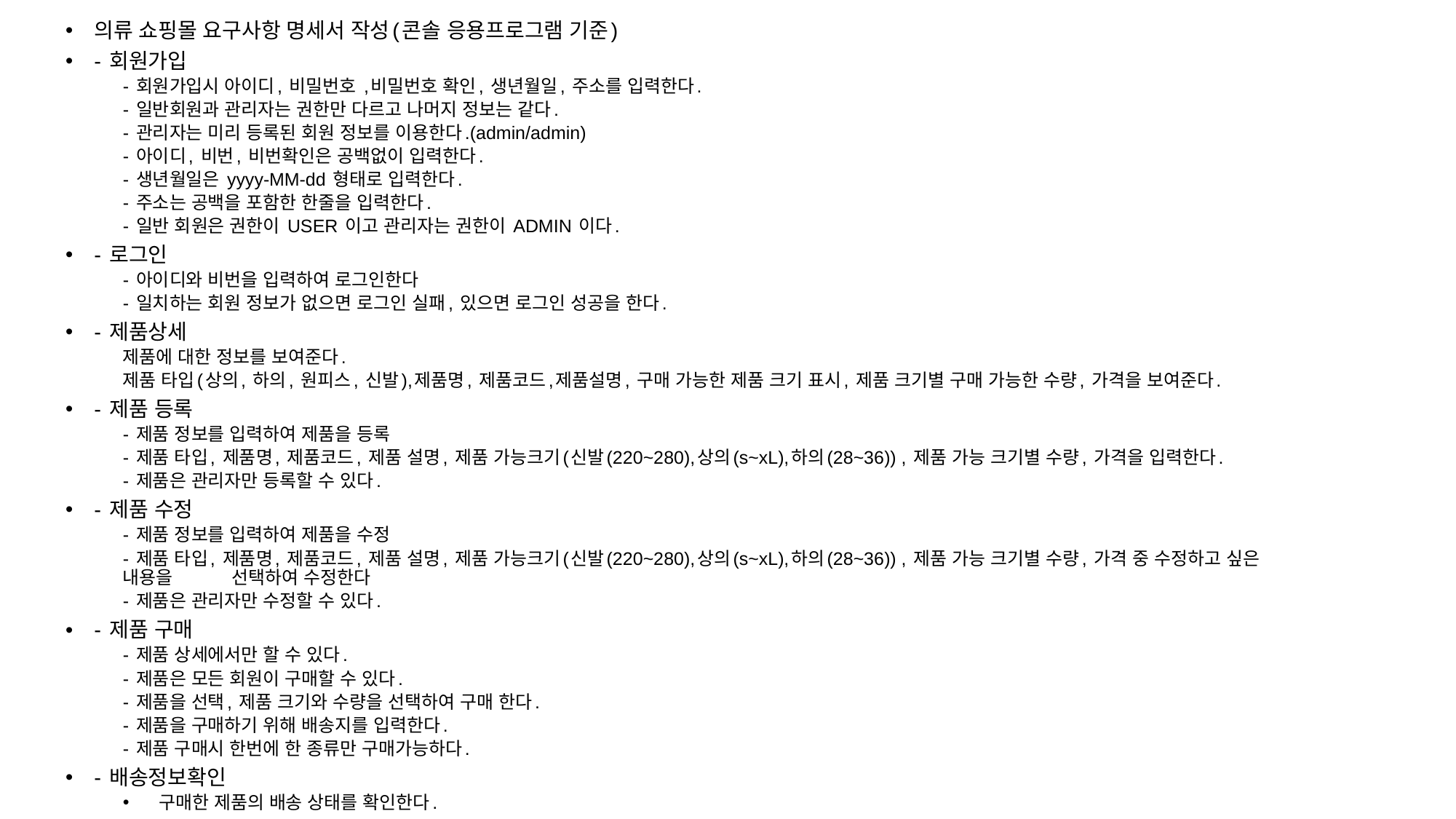

의류 쇼핑몰 요구사항 명세서 작성(콘솔 응용프로그램 기준)
- 회원가입
- 회원가입시 아이디, 비밀번호 ,비밀번호 확인, 생년월일, 주소를 입력한다.
- 일반회원과 관리자는 권한만 다르고 나머지 정보는 같다.
- 관리자는 미리 등록된 회원 정보를 이용한다.(admin/admin)
- 아이디, 비번, 비번확인은 공백없이 입력한다.
- 생년월일은 yyyy-MM-dd 형태로 입력한다.
- 주소는 공백을 포함한 한줄을 입력한다.
- 일반 회원은 권한이 USER 이고 관리자는 권한이 ADMIN 이다.
- 로그인
- 아이디와 비번을 입력하여 로그인한다
- 일치하는 회원 정보가 없으면 로그인 실패, 있으면 로그인 성공을 한다.
- 제품상세
제품에 대한 정보를 보여준다.
제품 타입(상의, 하의, 원피스, 신발),제품명, 제품코드,제품설명, 구매 가능한 제품 크기 표시, 제품 크기별 구매 가능한 수량, 가격을 보여준다.
- 제품 등록
- 제품 정보를 입력하여 제품을 등록
- 제품 타입, 제품명, 제품코드, 제품 설명, 제품 가능크기(신발(220~280),상의(s~xL),하의(28~36)) , 제품 가능 크기별 수량, 가격을 입력한다.
- 제품은 관리자만 등록할 수 있다.
- 제품 수정
- 제품 정보를 입력하여 제품을 수정
- 제품 타입, 제품명, 제품코드, 제품 설명, 제품 가능크기(신발(220~280),상의(s~xL),하의(28~36)) , 제품 가능 크기별 수량, 가격 중 수정하고 싶은 내용을 									선택하여 수정한다
- 제품은 관리자만 수정할 수 있다.
- 제품 구매
- 제품 상세에서만 할 수 있다.
- 제품은 모든 회원이 구매할 수 있다.
- 제품을 선택, 제품 크기와 수량을 선택하여 구매 한다.
- 제품을 구매하기 위해 배송지를 입력한다.
- 제품 구매시 한번에 한 종류만 구매가능하다.
- 배송정보확인
 구매한 제품의 배송 상태를 확인한다.